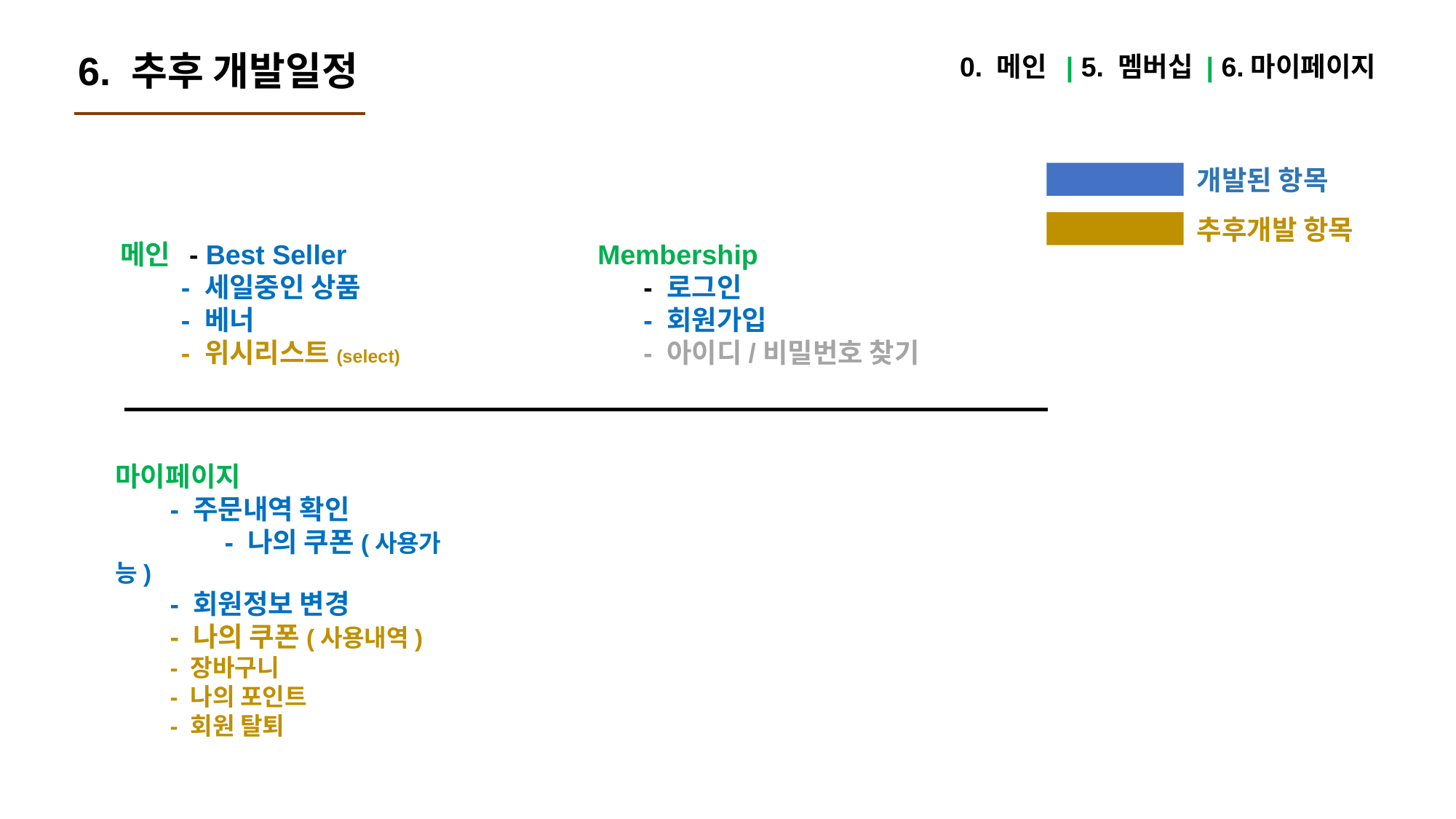

6. 추후 개발일정
0. 메인  | 5. 멤버십 | 6.마이페이지
개발된 항목

추후개발 항목

메인  - Best Seller
        - 세일중인 상품
        - 베너
        - 위시리스트(select)

Membership
      - 로그인
      - 회원가입
      - 아이디/비밀번호 찾기

마이페이지
- 주문내역 확인
	- 나의 쿠폰(사용가능)
- 회원정보 변경
- 나의 쿠폰(사용내역)
- 장바구니
- 나의 포인트
- 회원 탈퇴